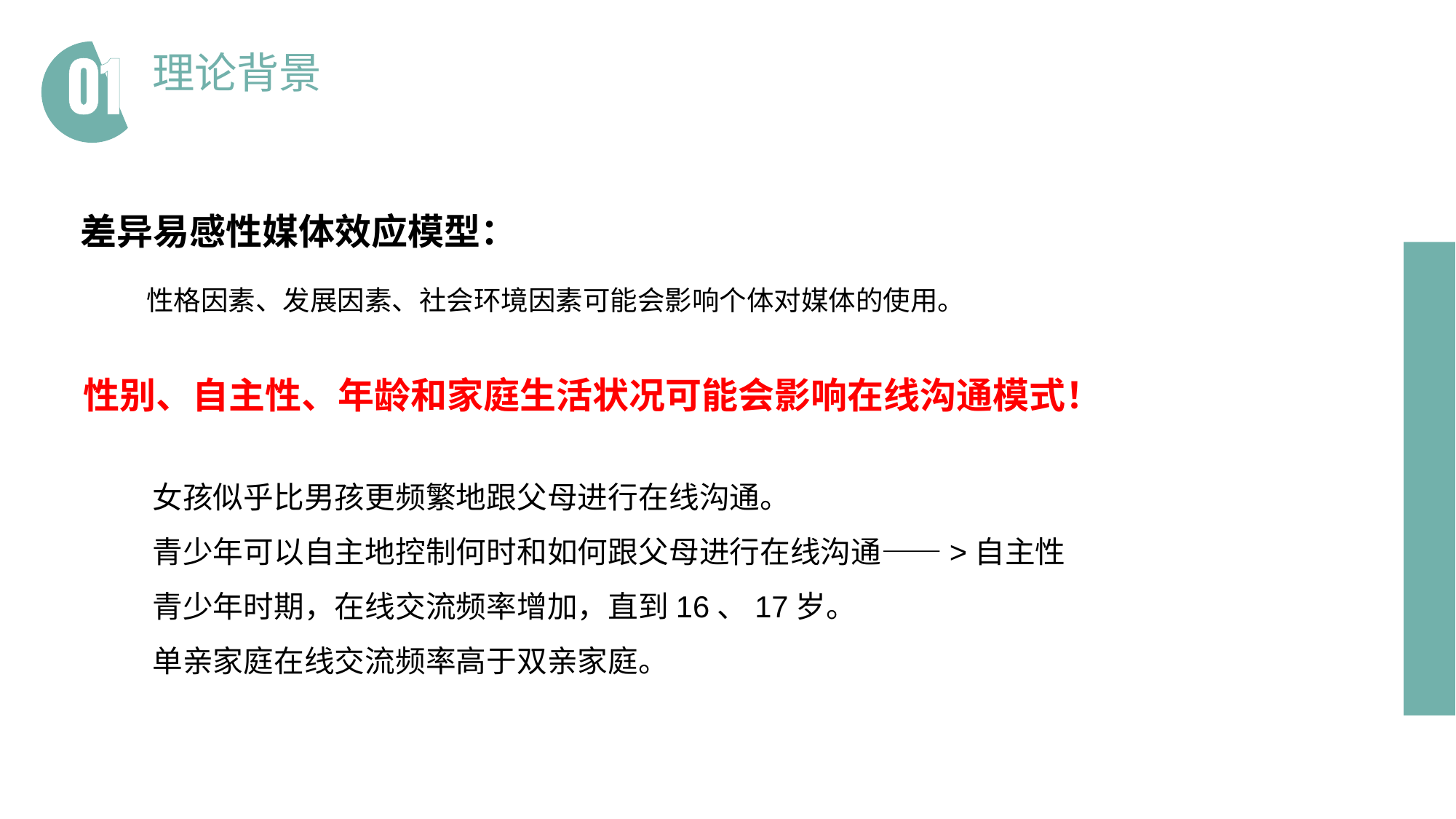

理论背景

01
差异易感性媒体效应模型：
       性格因素、发展因素、社会环境因素可能会影响个体对媒体的使用。

性别、自主性、年龄和家庭生活状况可能会影响在线沟通模式！
女孩似乎比男孩更频繁地跟父母进行在线沟通。
青少年可以自主地控制何时和如何跟父母进行在线沟通——>自主性
青少年时期，在线交流频率增加，直到16、17岁。
单亲家庭在线交流频率高于双亲家庭。